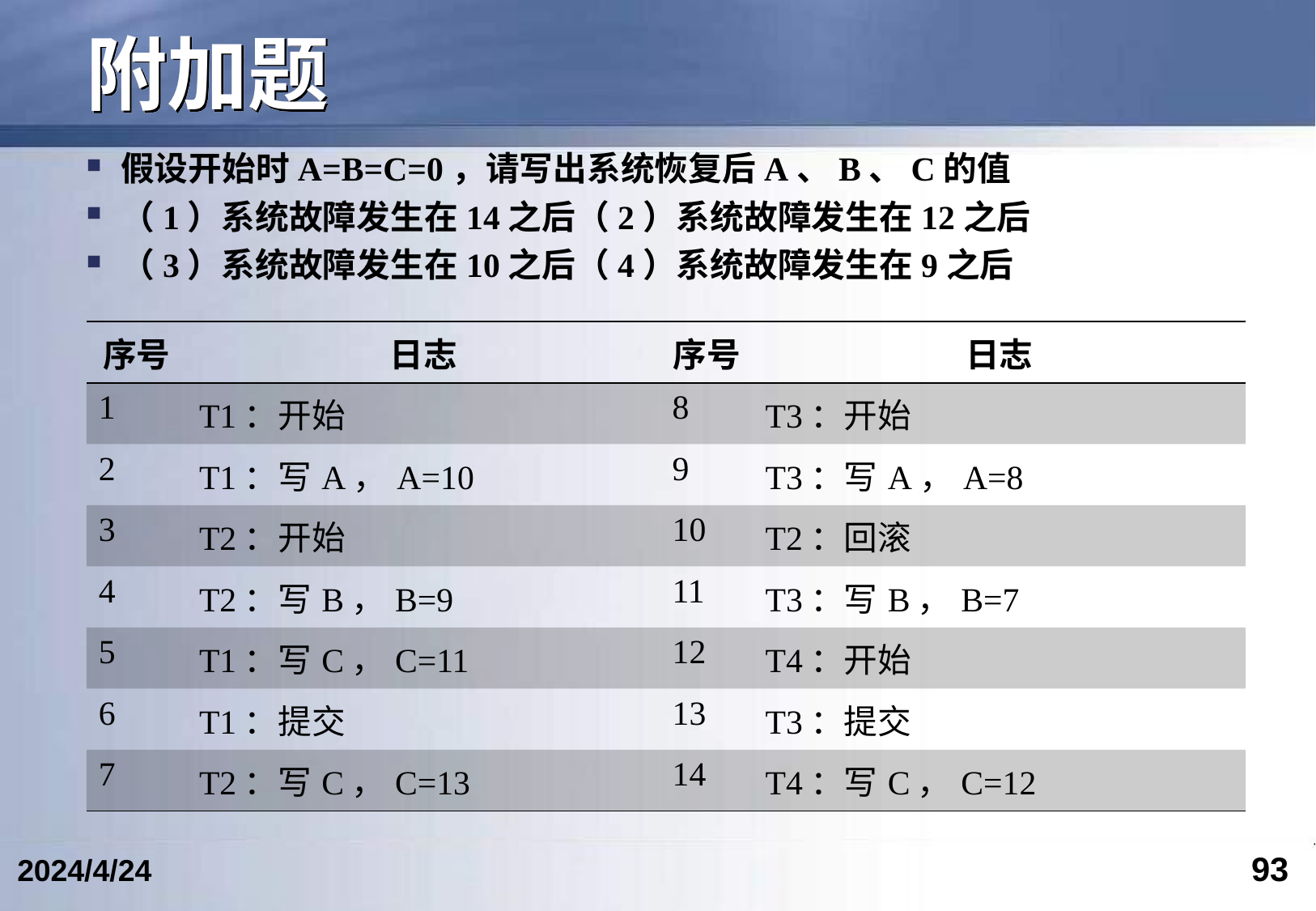

# 附加题
假设开始时A=B=C=0，请写出系统恢复后A、B、C的值
（1）系统故障发生在14之后（2）系统故障发生在12之后
（3）系统故障发生在10之后（4）系统故障发生在9之后
| 序号 | 日志 | 序号 | 日志 |
| --- | --- | --- | --- |
| 1 | T1：开始 | 8 | T3：开始 |
| 2 | T1：写A，A=10 | 9 | T3：写A，A=8 |
| 3 | T2：开始 | 10 | T2：回滚 |
| 4 | T2：写B，B=9 | 11 | T3：写B，B=7 |
| 5 | T1：写C，C=11 | 12 | T4：开始 |
| 6 | T1：提交 | 13 | T3：提交 |
| 7 | T2：写C，C=13 | 14 | T4：写C，C=12 |
93
2024/4/24